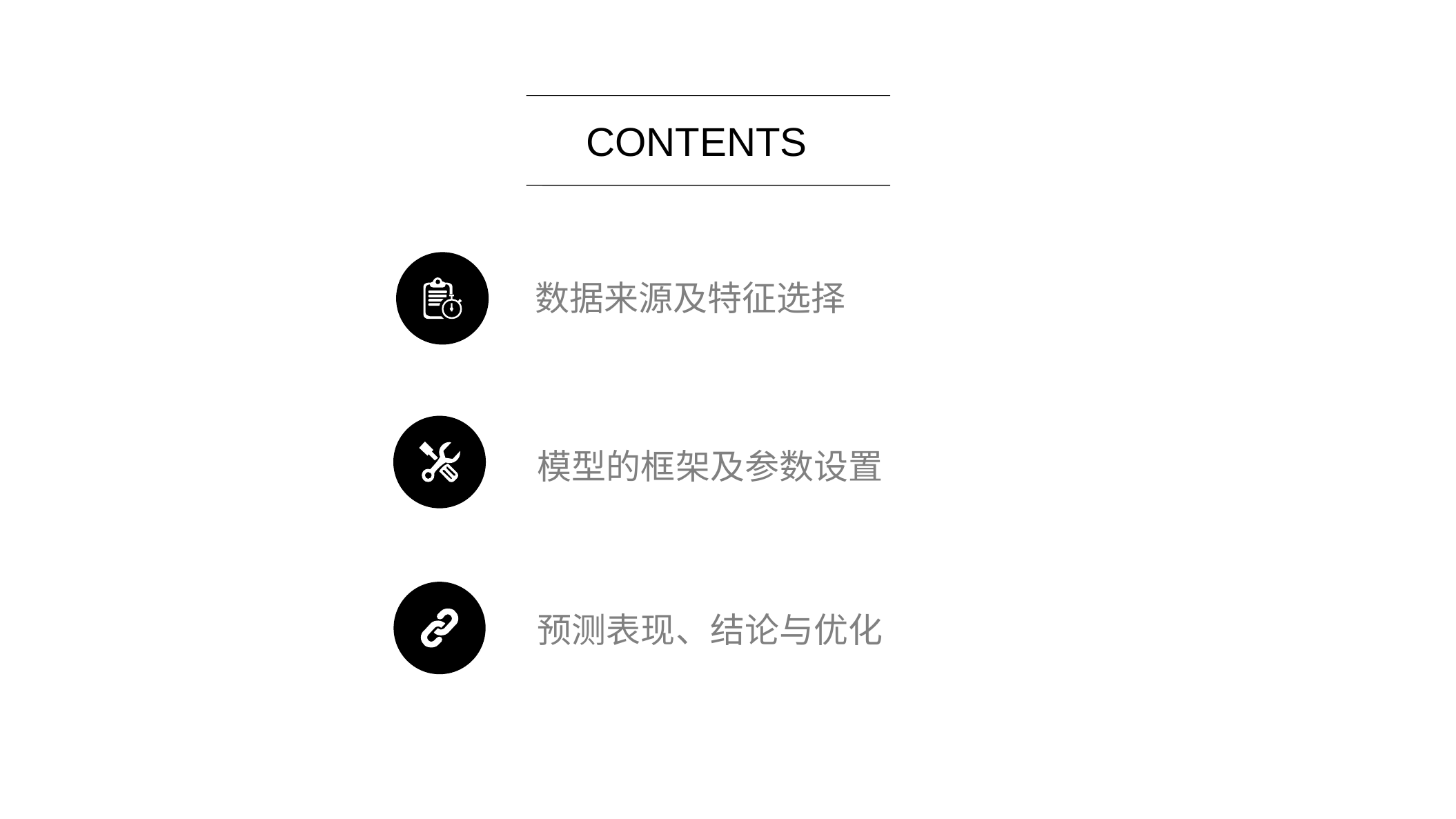

CONTENTS

01

02
数据来源及特征选择
03

模型的框架及参数设置
04

预测表现、结论与优化